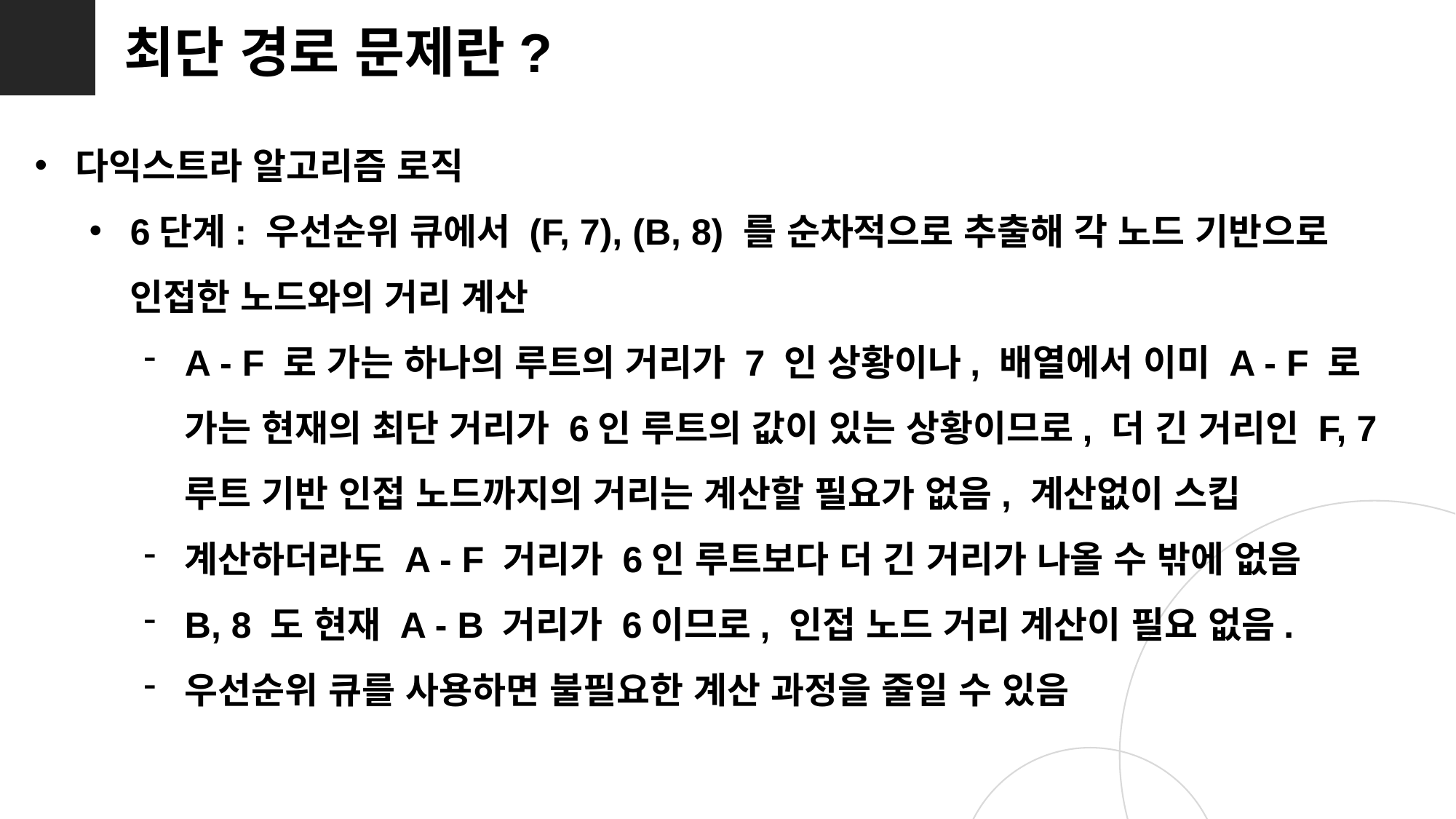

최단 경로 문제란?
다익스트라 알고리즘 로직
6단계: 우선순위 큐에서 (F, 7), (B, 8) 를 순차적으로 추출해 각 노드 기반으로 인접한 노드와의 거리 계산
A - F 로 가는 하나의 루트의 거리가 7 인 상황이나, 배열에서 이미 A - F 로 가는 현재의 최단 거리가 6인 루트의 값이 있는 상황이므로, 더 긴 거리인 F, 7 루트 기반 인접 노드까지의 거리는 계산할 필요가 없음, 계산없이 스킵
계산하더라도 A - F 거리가 6인 루트보다 더 긴 거리가 나올 수 밖에 없음
B, 8 도 현재 A - B 거리가 6이므로, 인접 노드 거리 계산이 필요 없음.
우선순위 큐를 사용하면 불필요한 계산 과정을 줄일 수 있음